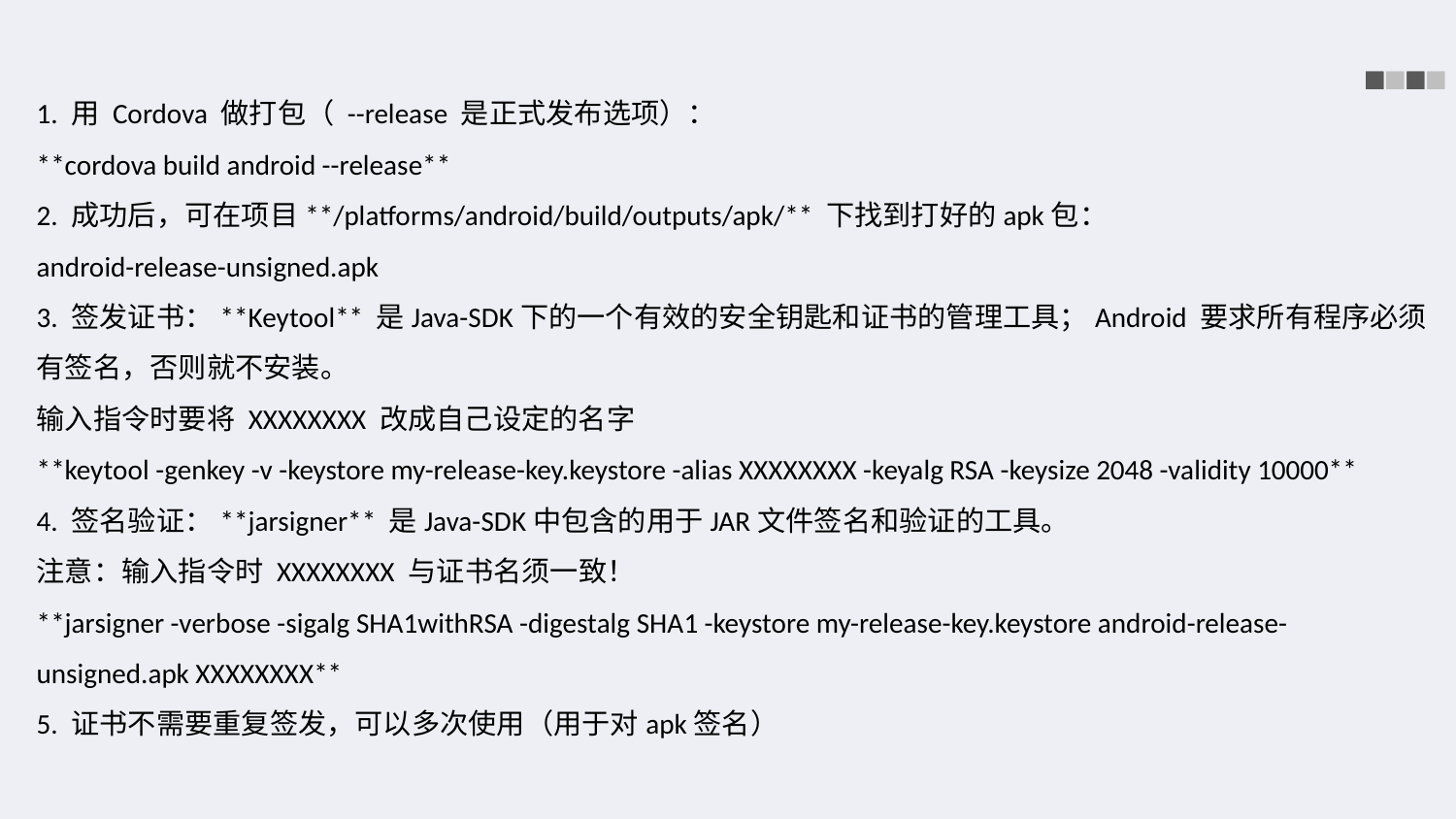

1. 用 Cordova 做打包（ --release 是正式发布选项）：
**cordova build android --release**
2. 成功后，可在项目**/platforms/android/build/outputs/apk/** 下找到打好的apk包：
android-release-unsigned.apk
3. 签发证书：**Keytool** 是Java-SDK下的一个有效的安全钥匙和证书的管理工具；Android 要求所有程序必须有签名，否则就不安装。
输入指令时要将 XXXXXXXX 改成自己设定的名字
**keytool -genkey -v -keystore my-release-key.keystore -alias XXXXXXXX -keyalg RSA -keysize 2048 -validity 10000**
4. 签名验证：**jarsigner** 是Java-SDK中包含的用于JAR文件签名和验证的工具。
注意：输入指令时 XXXXXXXX 与证书名须一致！
**jarsigner -verbose -sigalg SHA1withRSA -digestalg SHA1 -keystore my-release-key.keystore android-release-unsigned.apk XXXXXXXX**
5. 证书不需要重复签发，可以多次使用（用于对apk签名）